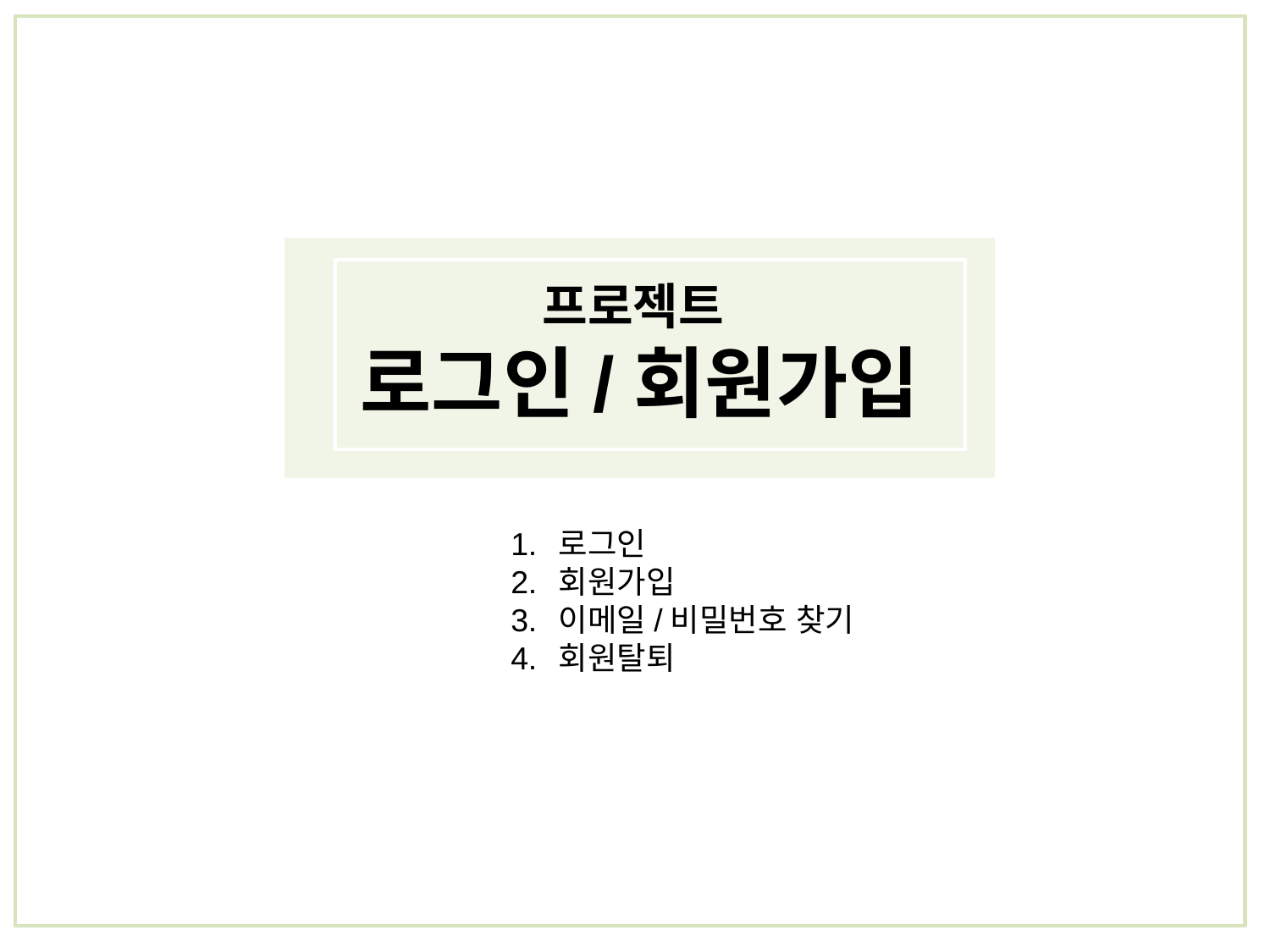

프로젝트
로그인/회원가입

로그인
회원가입
이메일/비밀번호 찾기
회원탈퇴